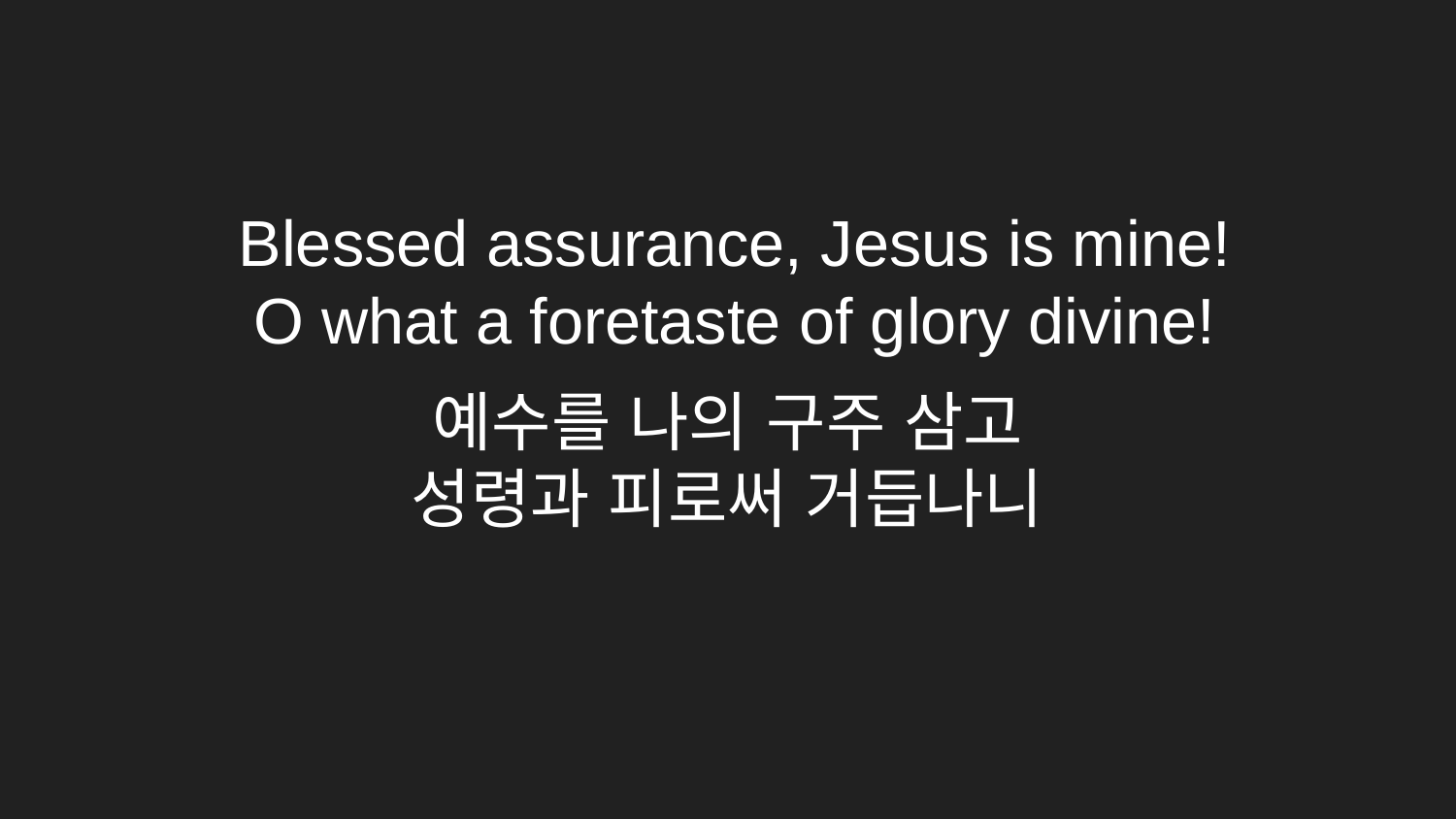

# Blessed assurance, Jesus is mine! O what a foretaste of glory divine!
예수를 나의 구주 삼고
성령과 피로써 거듭나니